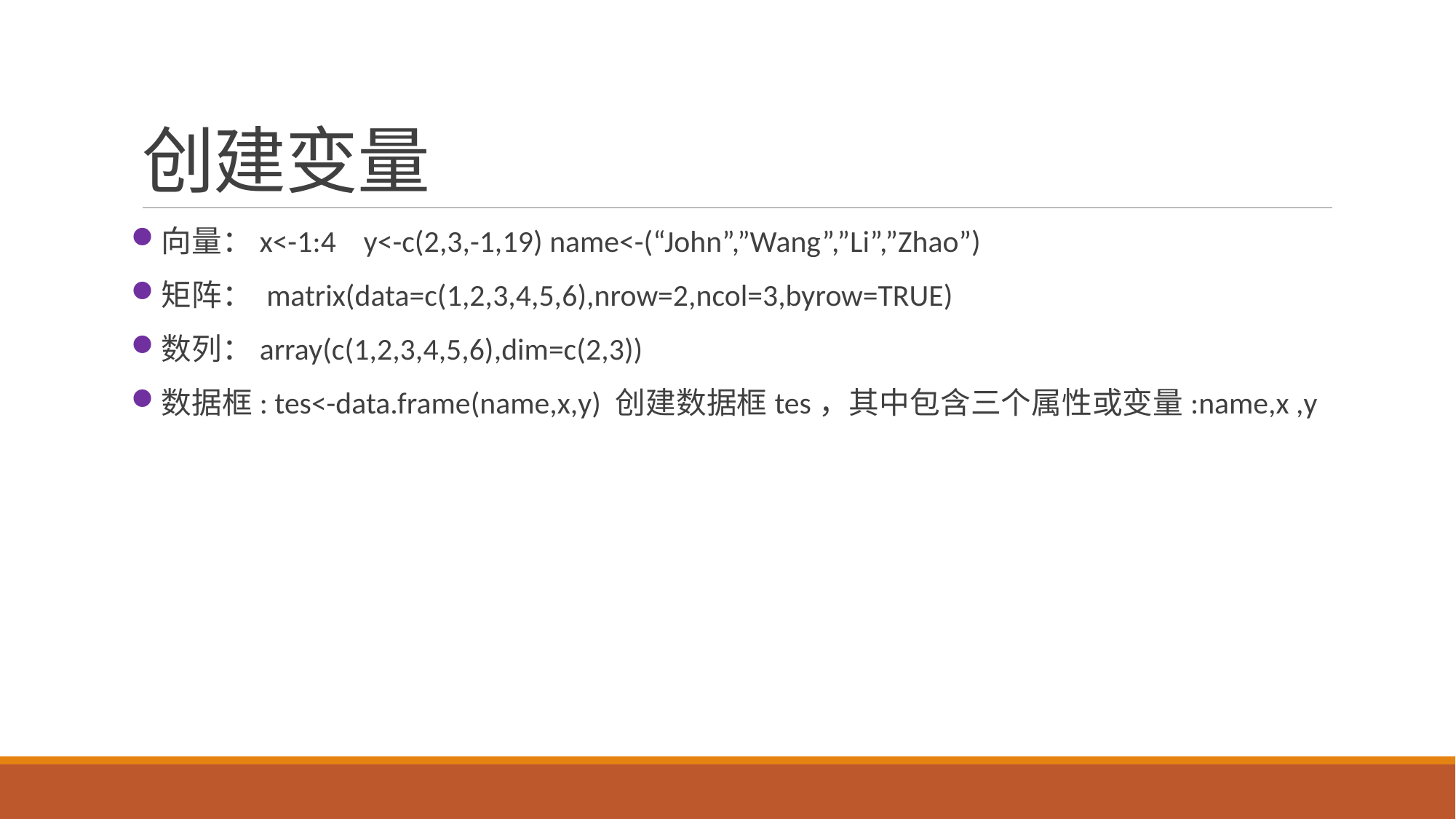

# 创建变量
向量：x<-1:4    y<-c(2,3,-1,19) name<-(“John”,”Wang”,”Li”,”Zhao”)
矩阵： matrix(data=c(1,2,3,4,5,6),nrow=2,ncol=3,byrow=TRUE)
数列：array(c(1,2,3,4,5,6),dim=c(2,3))
数据框: tes<-data.frame(name,x,y) 创建数据框tes，其中包含三个属性或变量:name,x ,y